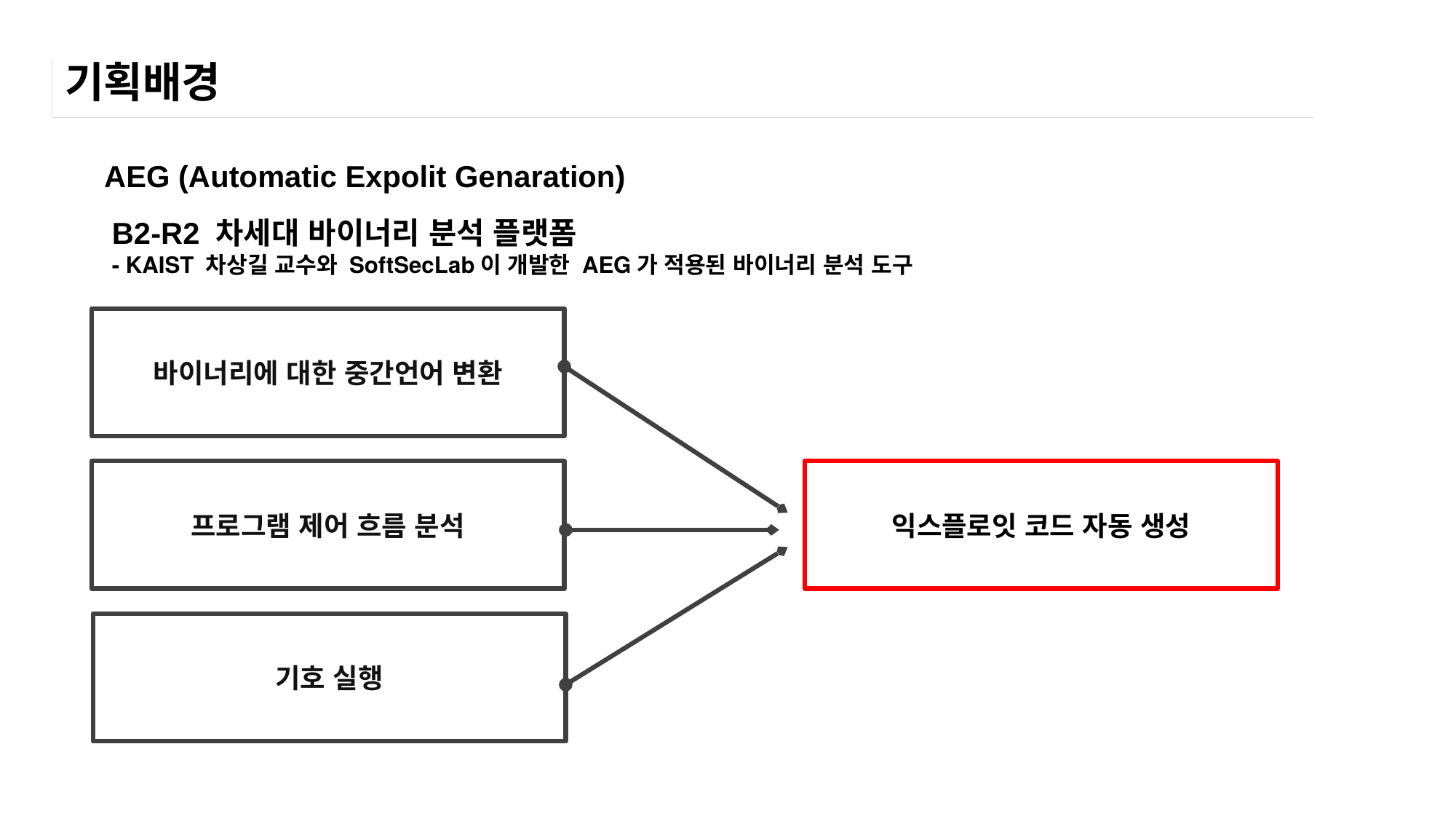

# 기획배경
AEG (Automatic Expolit Genaration)
B2-R2 차세대 바이너리 분석 플랫폼
- KAIST 차상길 교수와 SoftSecLab이 개발한 AEG가 적용된 바이너리 분석 도구
바이너리에 대한 중간언어 변환
프로그램 제어 흐름 분석
익스플로잇 코드 자동 생성
기호 실행